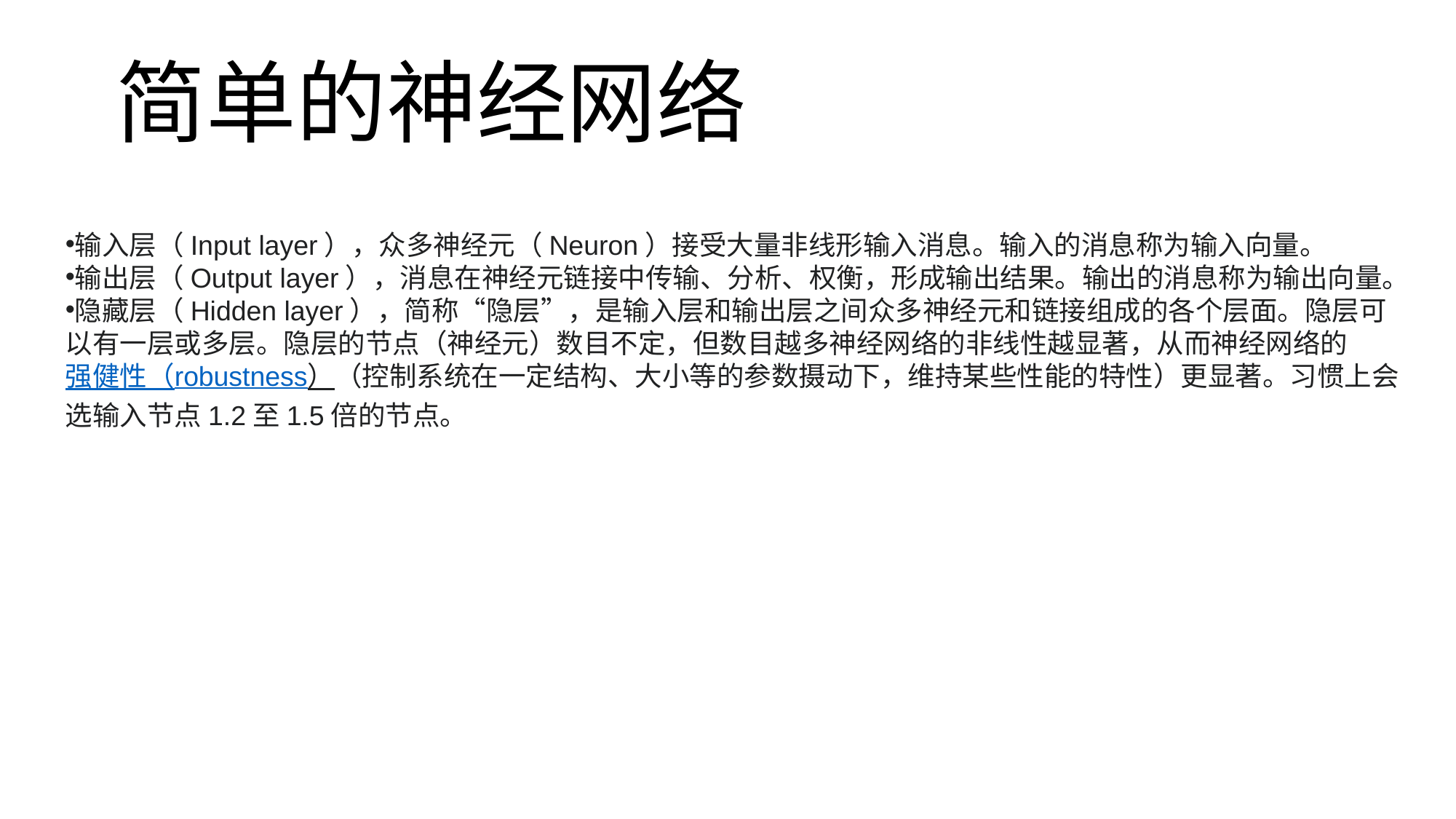

# 简单的神经网络
输入层（Input layer），众多神经元（Neuron）接受大量非线形输入消息。输入的消息称为输入向量。
输出层（Output layer），消息在神经元链接中传输、分析、权衡，形成输出结果。输出的消息称为输出向量。
隐藏层（Hidden layer），简称“隐层”，是输入层和输出层之间众多神经元和链接组成的各个层面。隐层可以有一层或多层。隐层的节点（神经元）数目不定，但数目越多神经网络的非线性越显著，从而神经网络的强健性（robustness）（控制系统在一定结构、大小等的参数摄动下，维持某些性能的特性）更显著。习惯上会选输入节点1.2至1.5倍的节点。